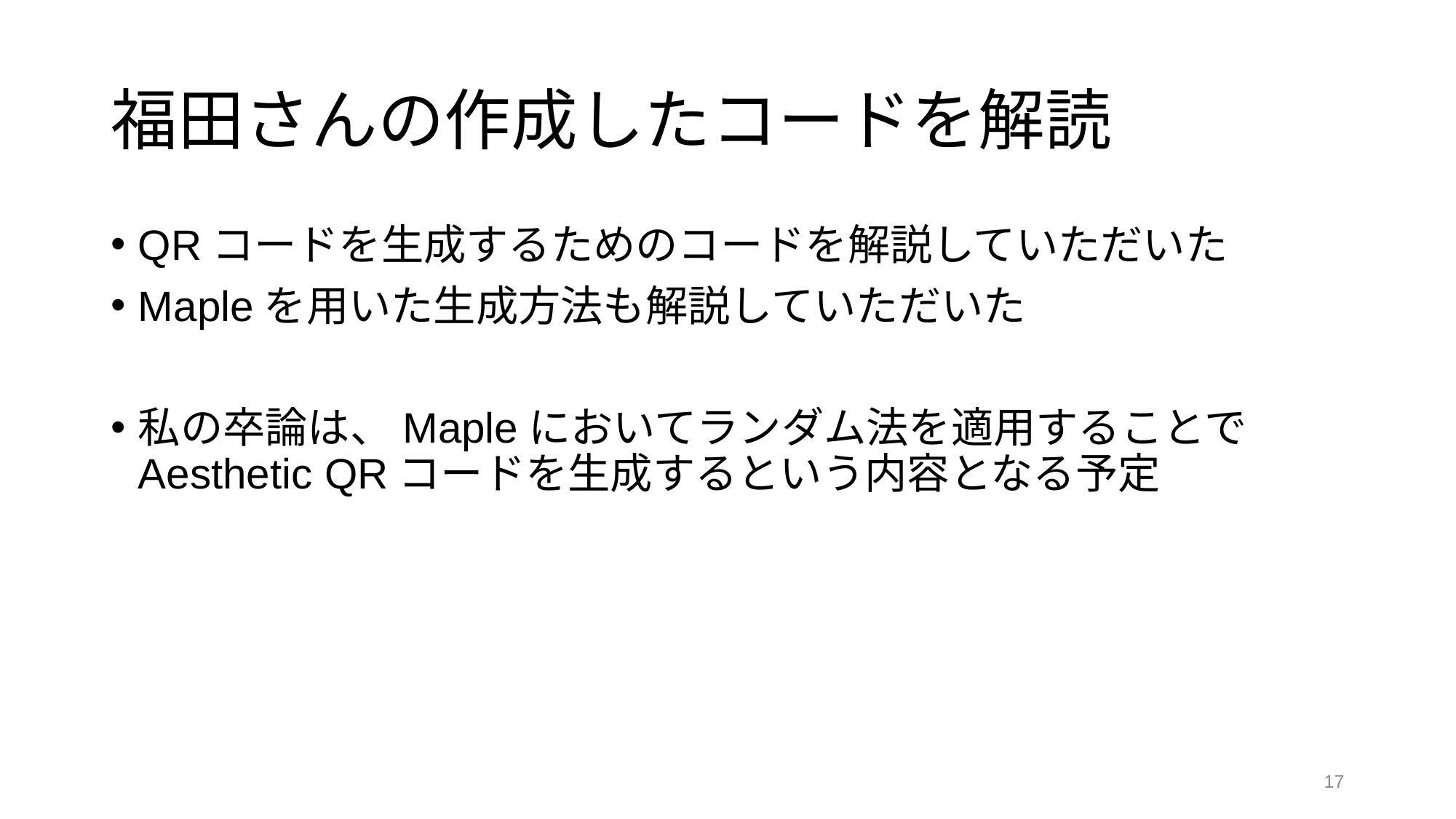

# 福田さんの作成したコードを解読
QRコードを生成するためのコードを解説していただいた
Mapleを用いた生成方法も解説していただいた

私の卒論は、Mapleにおいてランダム法を適用することでAesthetic QRコードを生成するという内容となる予定
17